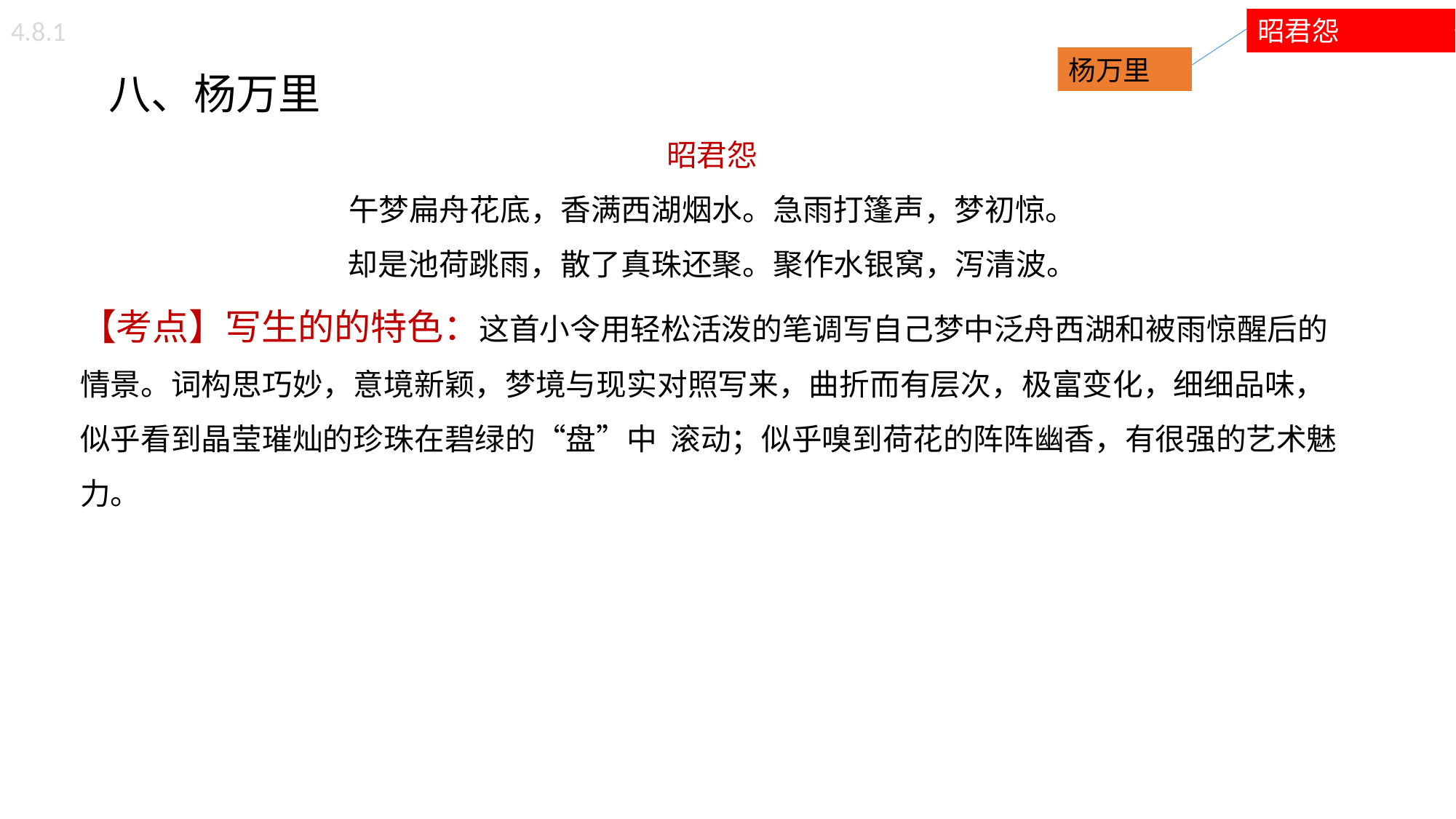

4.8.1
昭君怨
  八、杨万里
昭君怨
午梦扁舟花底，香满西湖烟水。急雨打篷声，梦初惊。
却是池荷跳雨，散了真珠还聚。聚作水银窝，泻清波。
【考点】写生的的特色：这首小令用轻松活泼的笔调写自己梦中泛舟西湖和被雨惊醒后的情景。词构思巧妙，意境新颖，梦境与现实对照写来，曲折而有层次，极富变化，细细品味，似乎看到晶莹璀灿的珍珠在碧绿的“盘”中  滚动；似乎嗅到荷花的阵阵幽香，有很强的艺术魅力。
杨万里